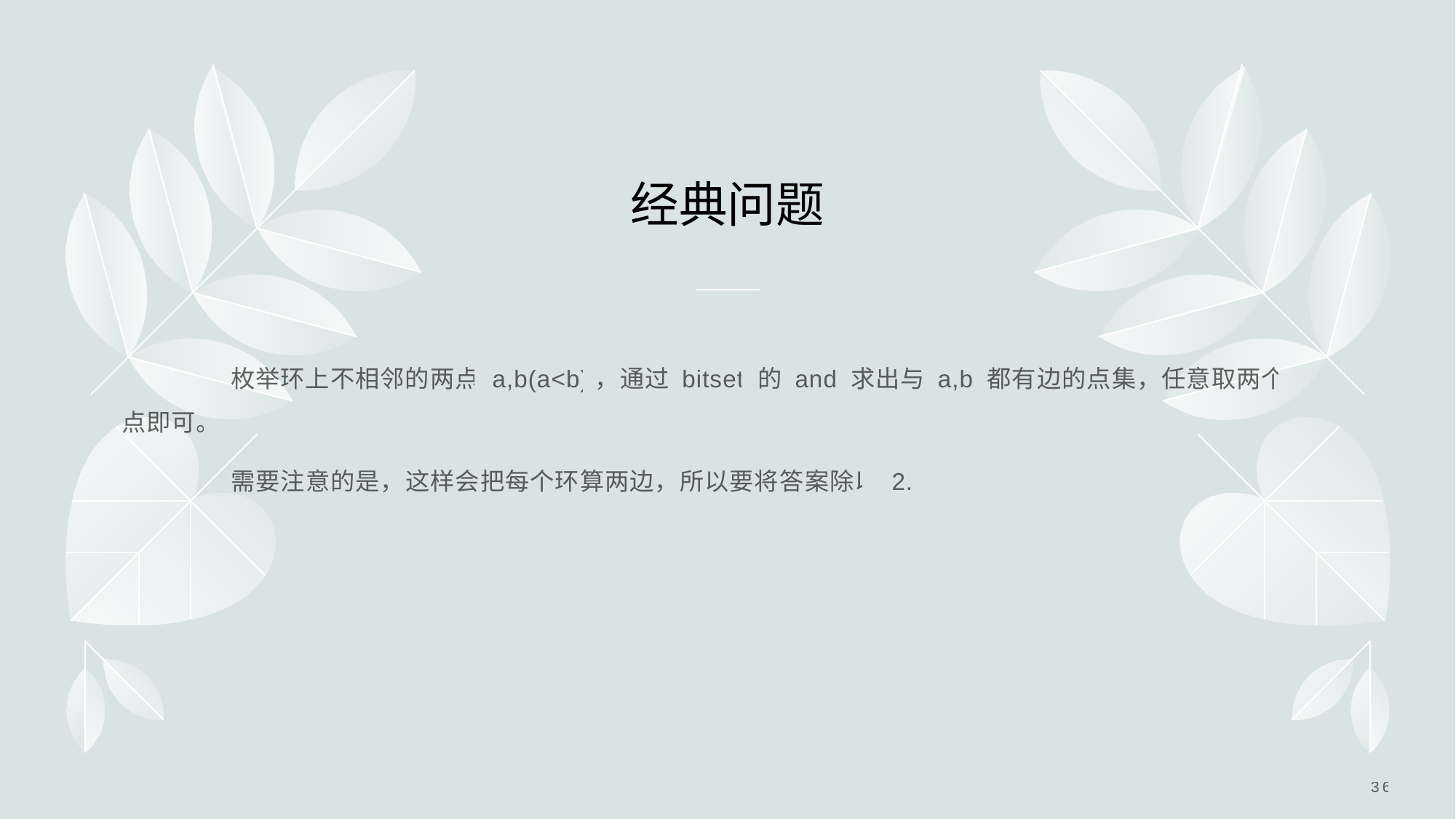

# 经典问题
	枚举环上不相邻的两点 a,b(a<b)，通过 bitset 的 and 求出与 a,b 都有边的点集，任意取两个点即可。
	需要注意的是，这样会把每个环算两边，所以要将答案除以 2.
36